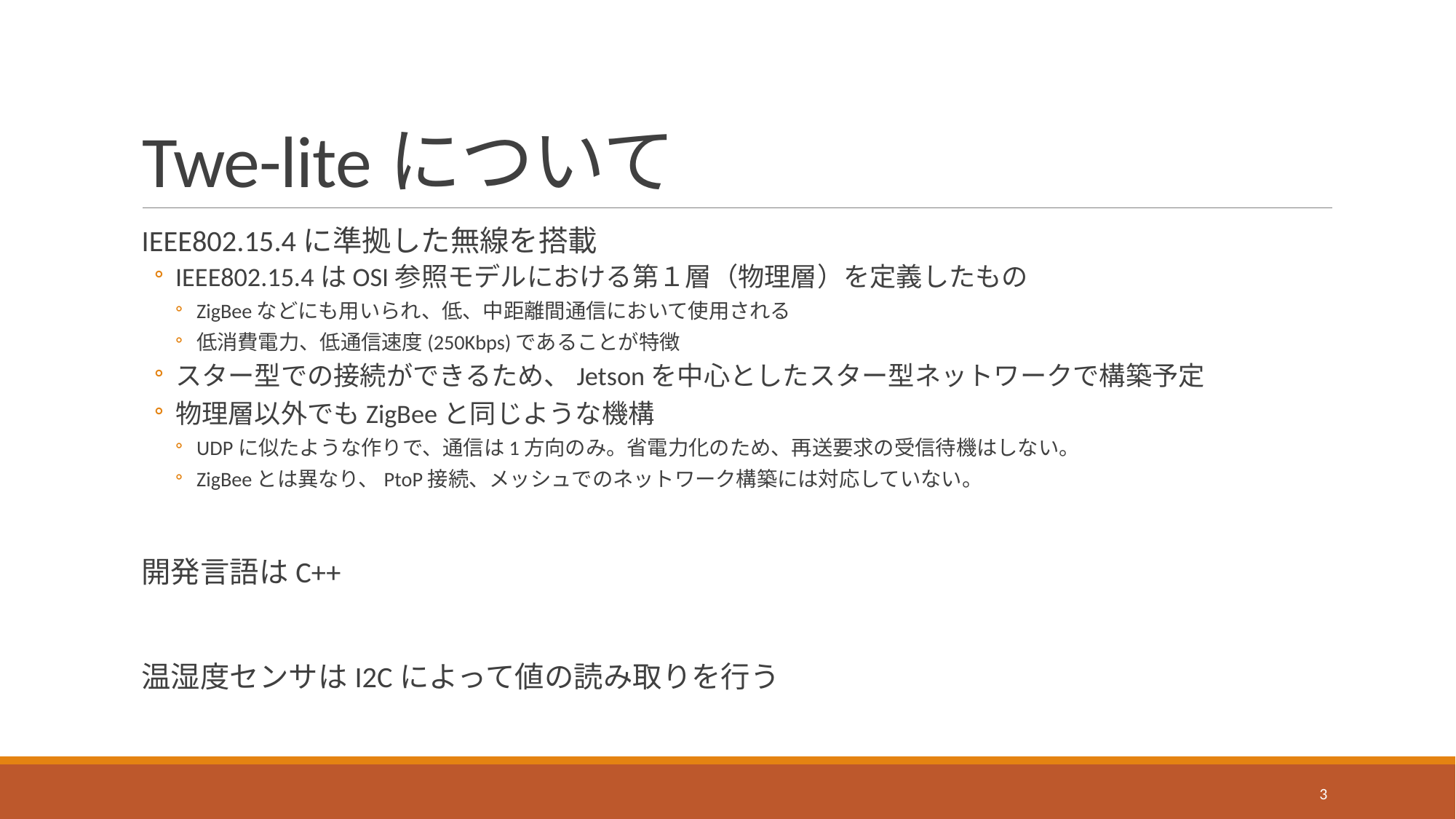

# Twe-liteについて
IEEE802.15.4に準拠した無線を搭載
IEEE802.15.4はOSI参照モデルにおける第１層（物理層）を定義したもの
ZigBeeなどにも用いられ、低、中距離間通信において使用される
低消費電力、低通信速度(250Kbps)であることが特徴
スター型での接続ができるため、Jetsonを中心としたスター型ネットワークで構築予定
物理層以外でもZigBeeと同じような機構
UDPに似たような作りで、通信は1方向のみ。省電力化のため、再送要求の受信待機はしない。
ZigBeeとは異なり、PtoP接続、メッシュでのネットワーク構築には対応していない。

開発言語はC++

温湿度センサはI2Cによって値の読み取りを行う
3